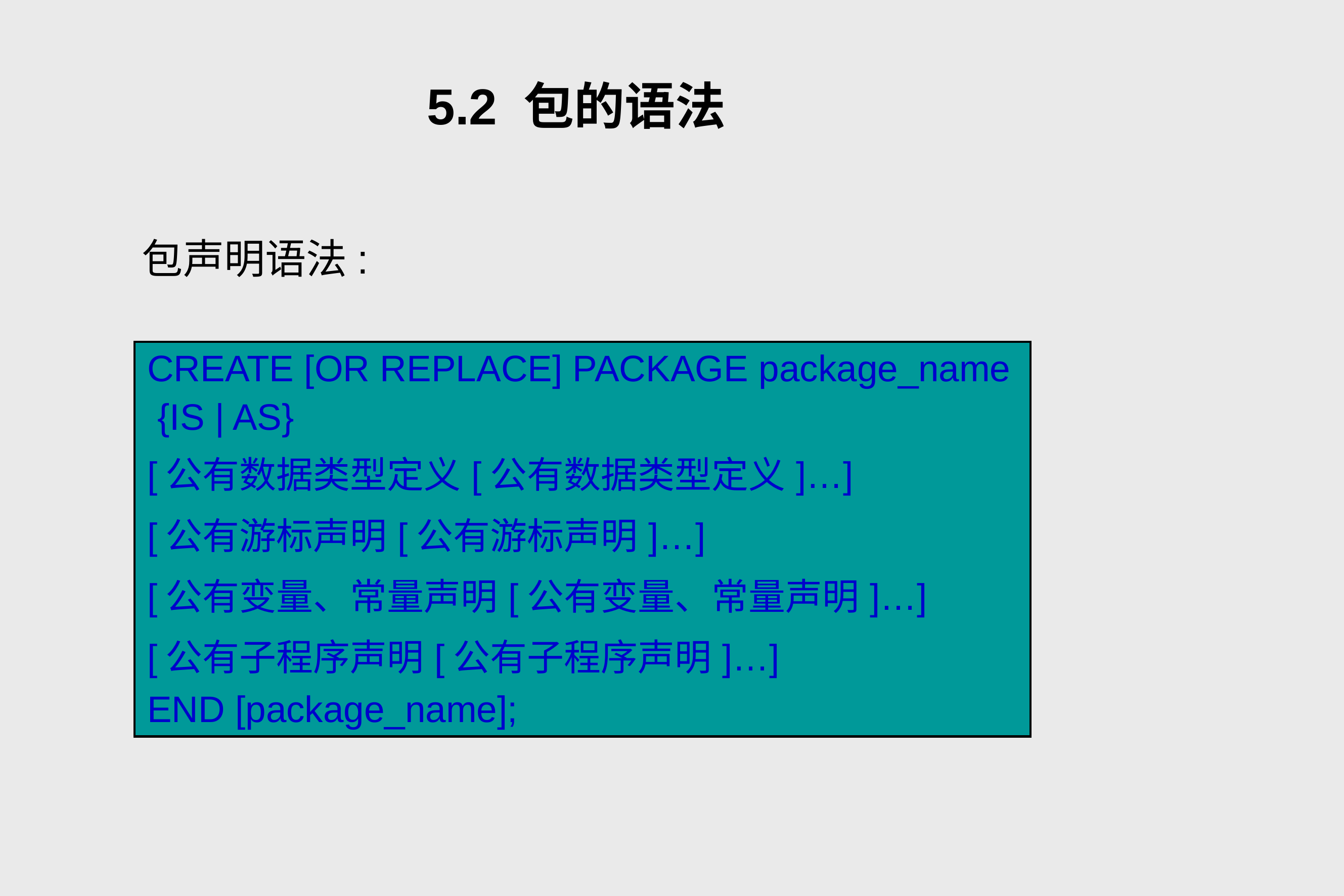

# 5.2 包的语法
包声明语法:

| CREATE [OR REPLACE] PACKAGE package\_name {IS | AS} [公有数据类型定义[公有数据类型定义]…] [公有游标声明[公有游标声明]…] [公有变量、常量声明[公有变量、常量声明]…] [公有子程序声明[公有子程序声明]…] END [package\_name]; |
| --- |